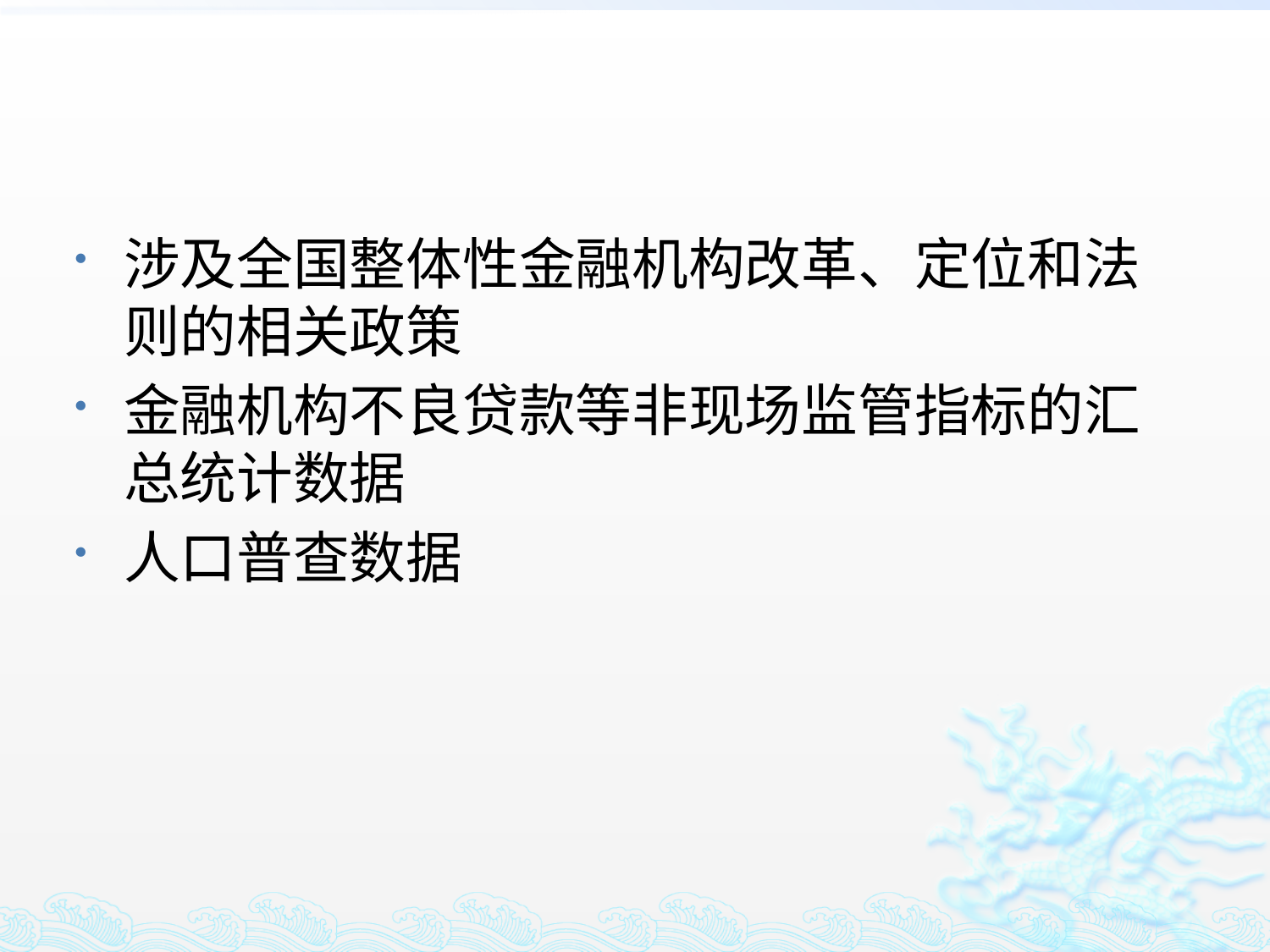

#
涉及全国整体性金融机构改革、定位和法则的相关政策
金融机构不良贷款等非现场监管指标的汇总统计数据
人口普查数据